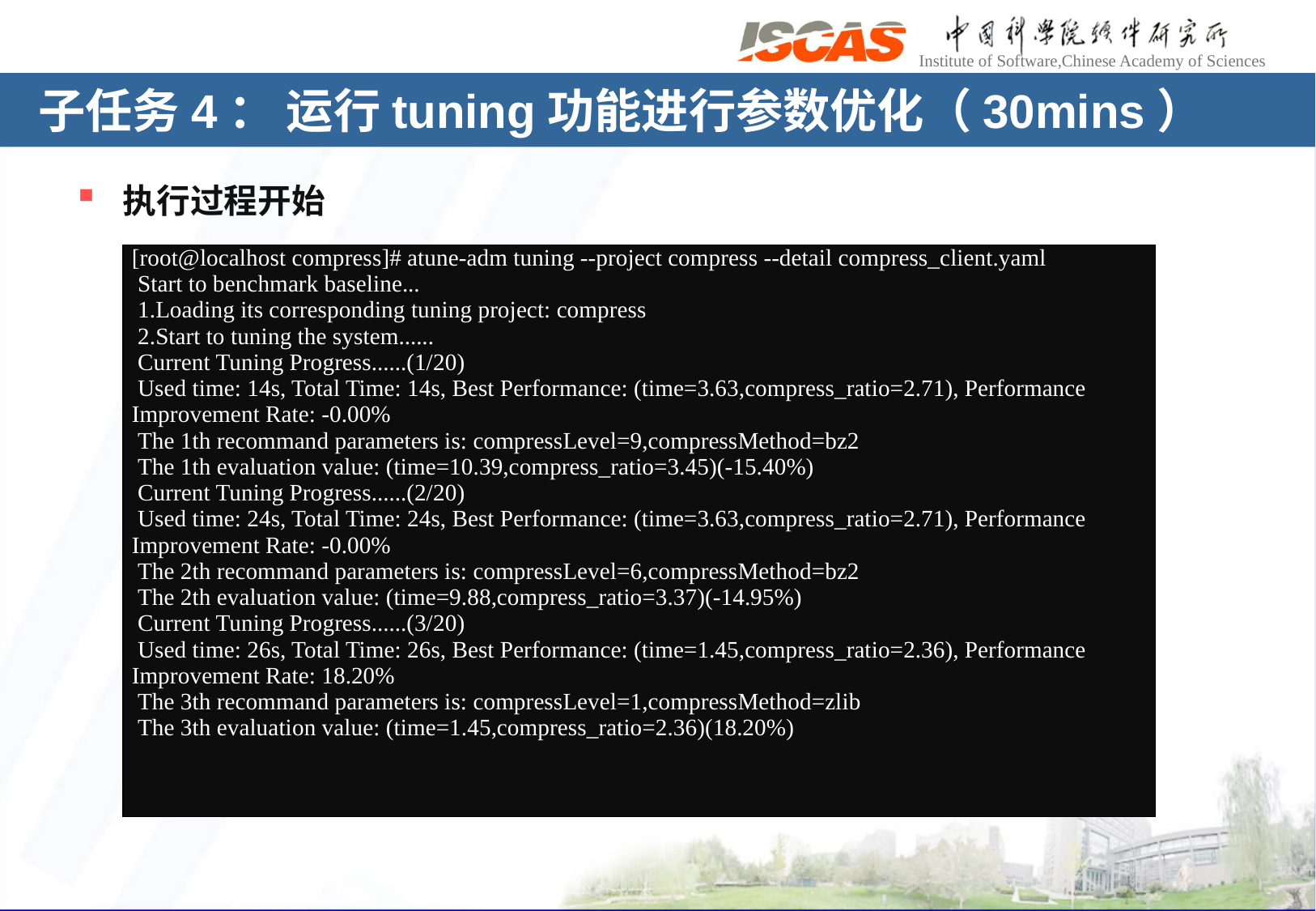

# 子任务4： 运行tuning功能进行参数优化（30mins）
执行过程开始

| [root@localhost compress]# atune-adm tuning --project compress --detail compress\_client.yaml Start to benchmark baseline... 1.Loading its corresponding tuning project: compress 2.Start to tuning the system...... Current Tuning Progress......(1/20) Used time: 14s, Total Time: 14s, Best Performance: (time=3.63,compress\_ratio=2.71), Performance Improvement Rate: -0.00% The 1th recommand parameters is: compressLevel=9,compressMethod=bz2 The 1th evaluation value: (time=10.39,compress\_ratio=3.45)(-15.40%) Current Tuning Progress......(2/20) Used time: 24s, Total Time: 24s, Best Performance: (time=3.63,compress\_ratio=2.71), Performance Improvement Rate: -0.00% The 2th recommand parameters is: compressLevel=6,compressMethod=bz2 The 2th evaluation value: (time=9.88,compress\_ratio=3.37)(-14.95%) Current Tuning Progress......(3/20) Used time: 26s, Total Time: 26s, Best Performance: (time=1.45,compress\_ratio=2.36), Performance Improvement Rate: 18.20% The 3th recommand parameters is: compressLevel=1,compressMethod=zlib The 3th evaluation value: (time=1.45,compress\_ratio=2.36)(18.20%) |
| --- |